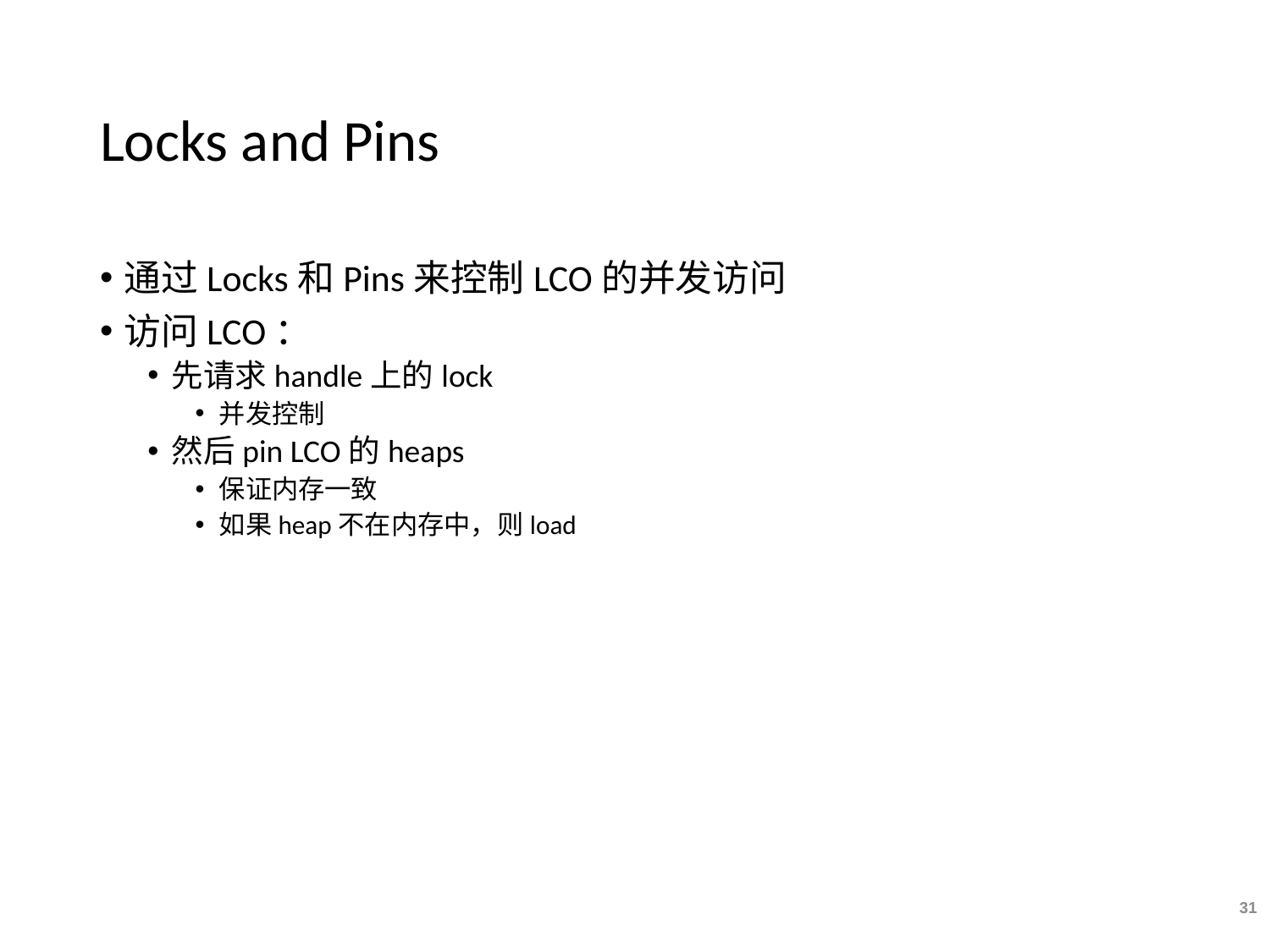

# Locks and Pins
通过Locks和Pins来控制LCO的并发访问
访问LCO：
先请求handle上的lock
并发控制
然后pin LCO的heaps
保证内存一致
如果heap不在内存中，则load

31